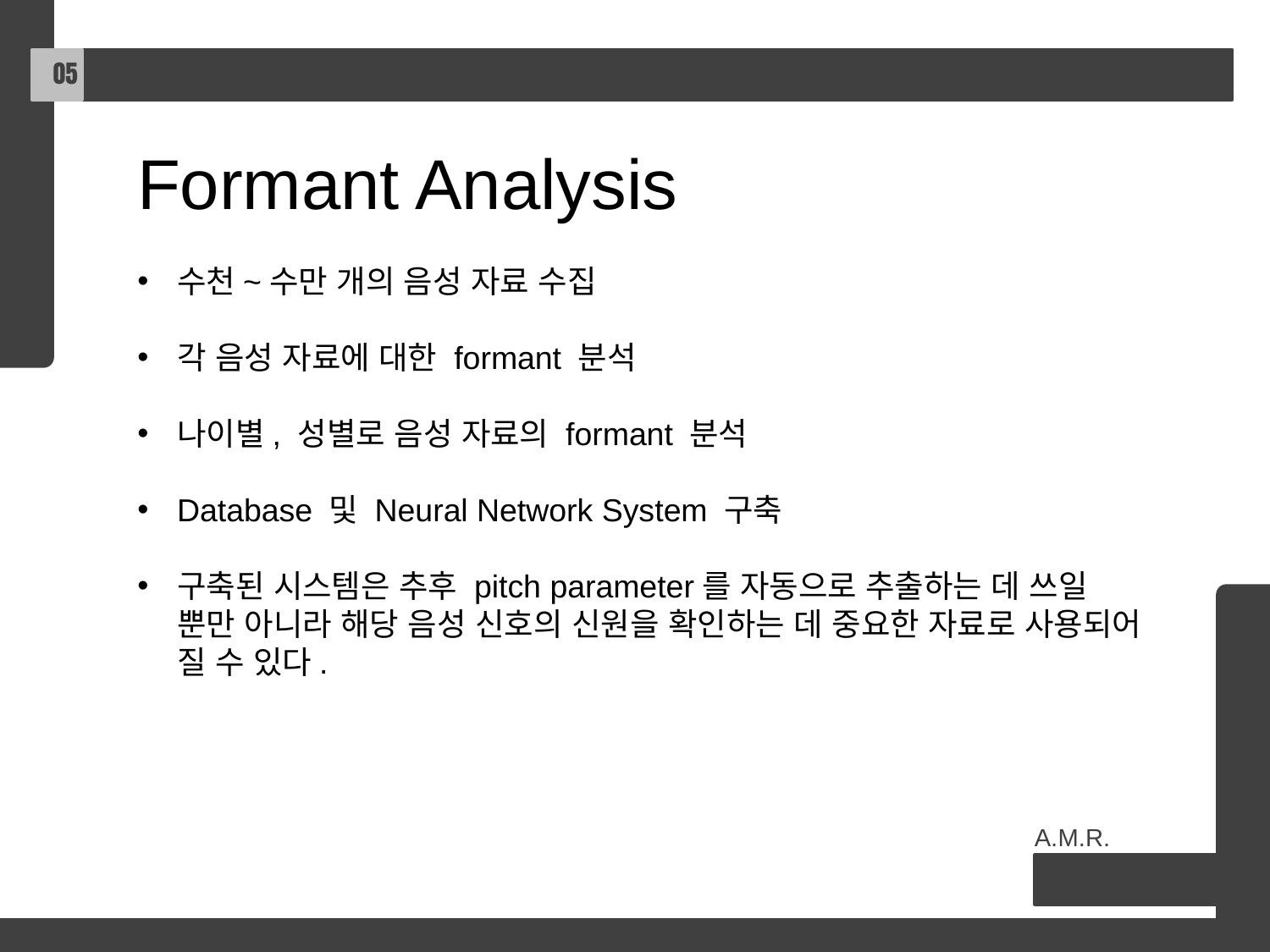

05  TODO
Formant Analysis

수천~수만 개의 음성 자료 수집

각 음성 자료에 대한 formant 분석

나이별, 성별로 음성 자료의 formant 분석

Database 및 Neural Network System 구축

구축된 시스템은 추후 pitch parameter를 자동으로 추출하는 데 쓰일 뿐만 아니라 해당 음성 신호의 신원을 확인하는 데 중요한 자료로 사용되어 질 수 있다.

A.M.R.
25